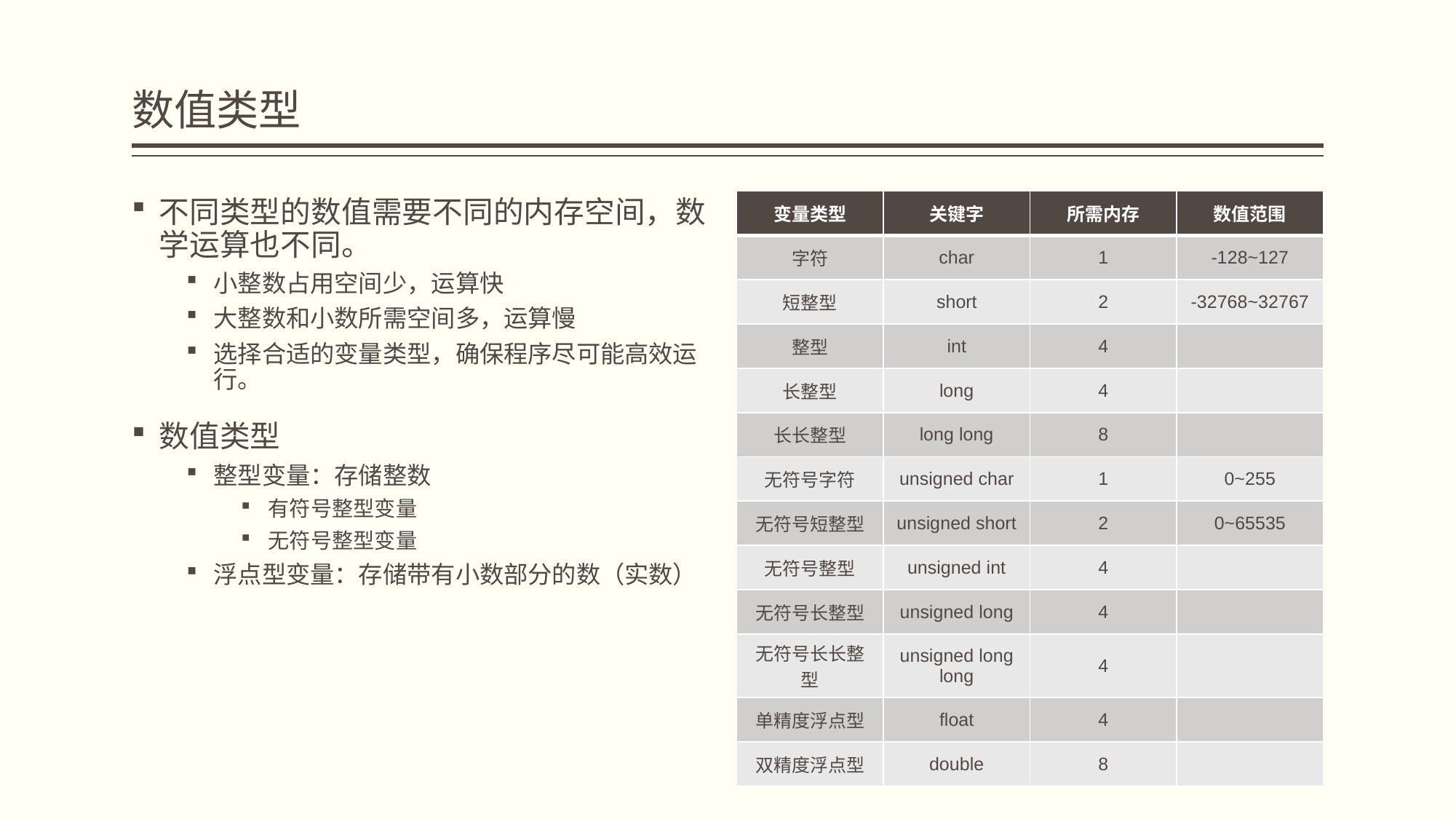

# 数值类型
不同类型的数值需要不同的内存空间，数学运算也不同。
小整数占用空间少，运算快
大整数和小数所需空间多，运算慢
选择合适的变量类型，确保程序尽可能高效运行。
数值类型
整型变量：存储整数
有符号整型变量
无符号整型变量
浮点型变量：存储带有小数部分的数（实数）
| 变量类型 | 关键字 | 所需内存 | 数值范围 |
| --- | --- | --- | --- |
| 字符 | char | 1 | -128~127 |
| 短整型 | short | 2 | -32768~32767 |
| 整型 | int | 4 |  |
| 长整型 | long | 4 |  |
| 长长整型 | long long | 8 |  |
| 无符号字符 | unsigned char | 1 | 0~255 |
| 无符号短整型 | unsigned short | 2 | 0~65535 |
| 无符号整型 | unsigned int | 4 |  |
| 无符号长整型 | unsigned long | 4 |  |
| 无符号长长整型 | unsigned long long | 4 |  |
| 单精度浮点型 | float | 4 |  |
| 双精度浮点型 | double | 8 |  |